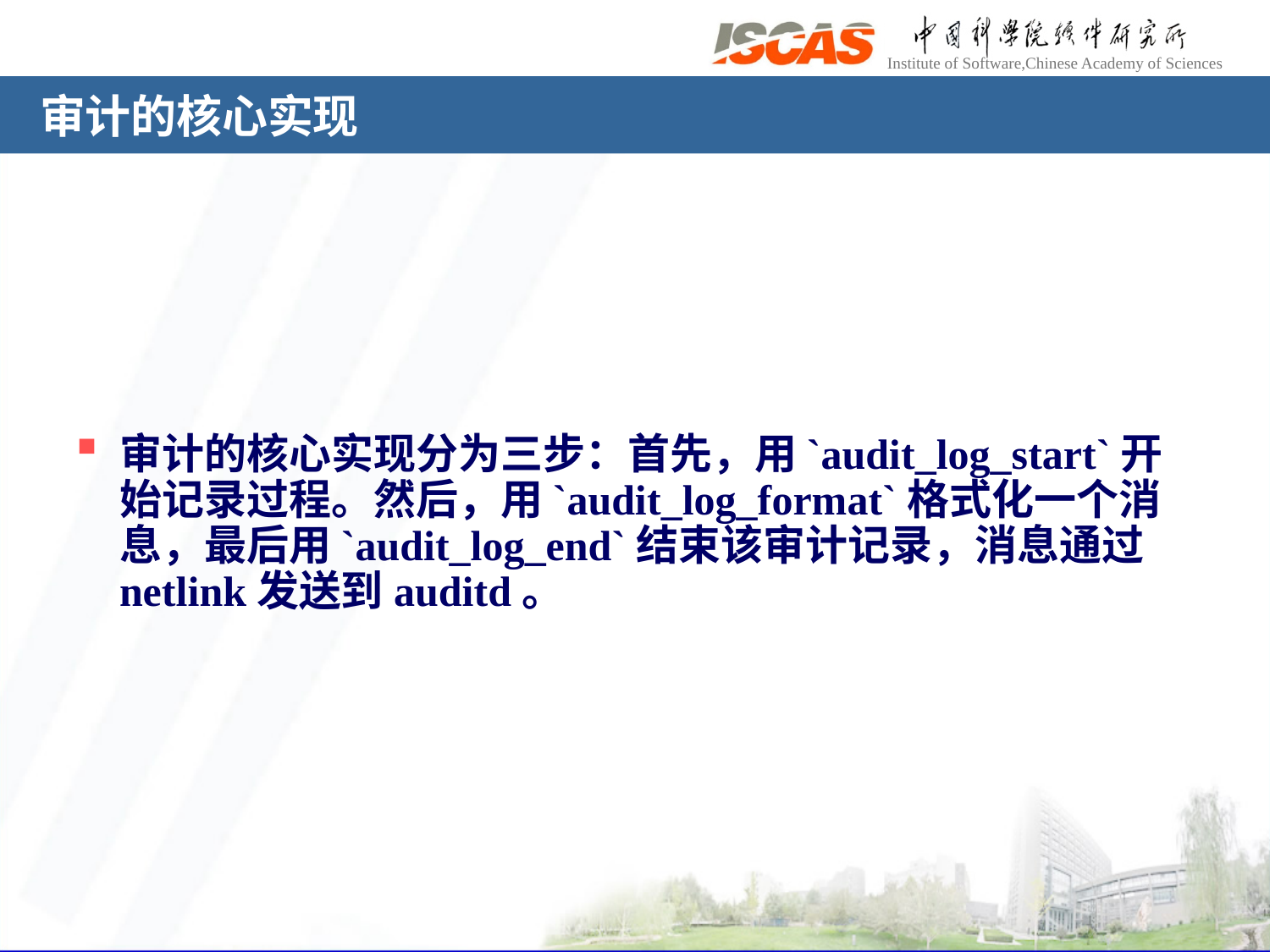

# 审计的核心实现
审计的核心实现分为三步：首先，用`audit_log_start`开始记录过程。然后，用`audit_log_format`格式化一个消息，最后用`audit_log_end`结束该审计记录，消息通过netlink发送到auditd。